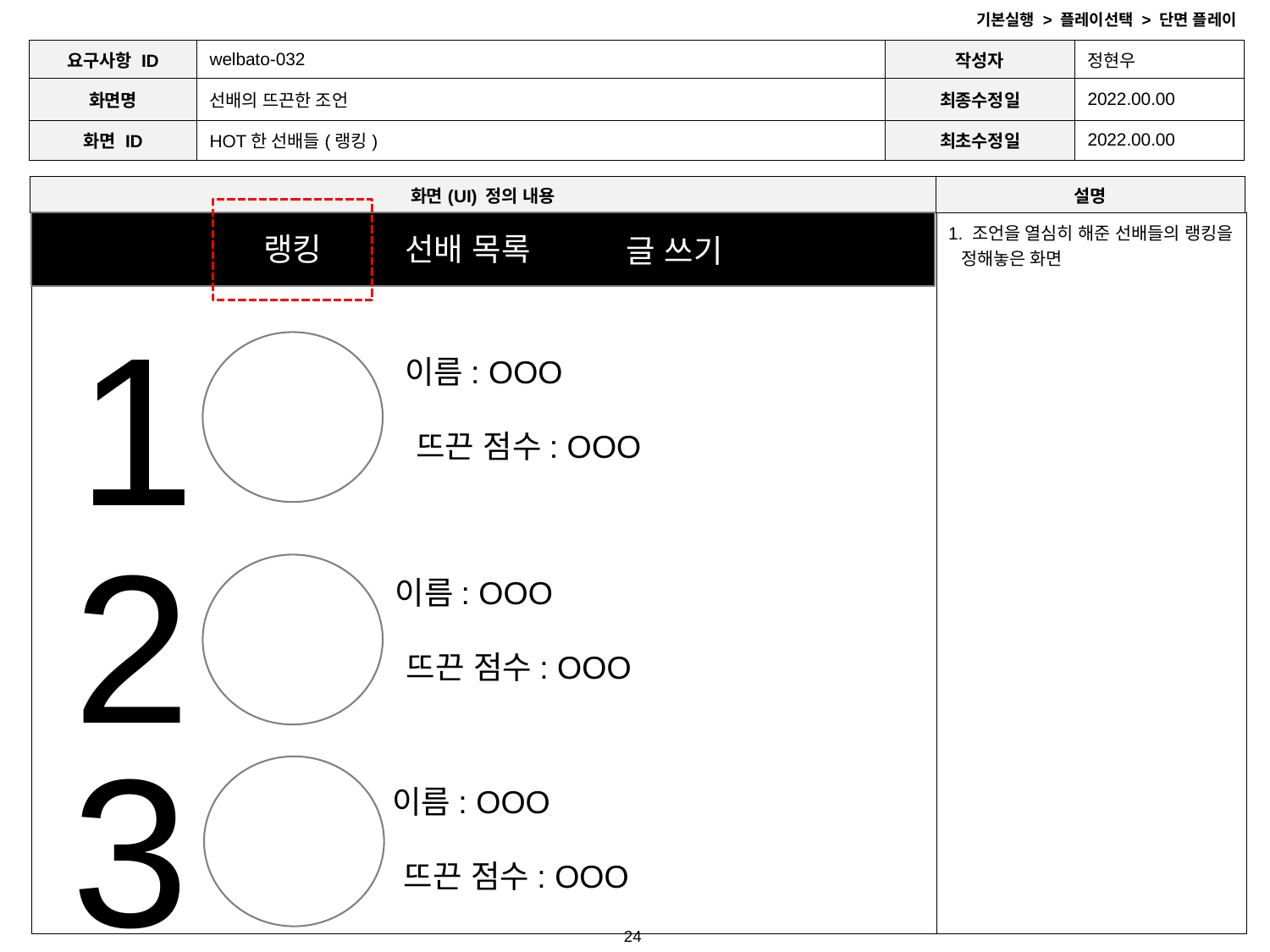

기본실행 > 플레이선택 > 단면 플레이
| 요구사항 ID | welbato-032 | 작성자 | 정현우 |
| --- | --- | --- | --- |
| 화면명 | 선배의 뜨끈한 조언 | 최종수정일 | 2022.00.00 |
| 화면 ID | HOT한 선배들(랭킹) | 최초수정일 | 2022.00.00 |
| 화면(UI) 정의 내용 | 설명 |
| --- | --- |

|  | 조언을 열심히 해준 선배들의 랭킹을 정해놓은 화면 |
| --- | --- |

랭킹
선배 목록
글 쓰기
급식
커뮤니티
로그인
학사일정
1

이름: OOO
뜨끈 점수: OOO
2

이름: OOO
뜨끈 점수: OOO
3

이름: OOO
뜨끈 점수: OOO